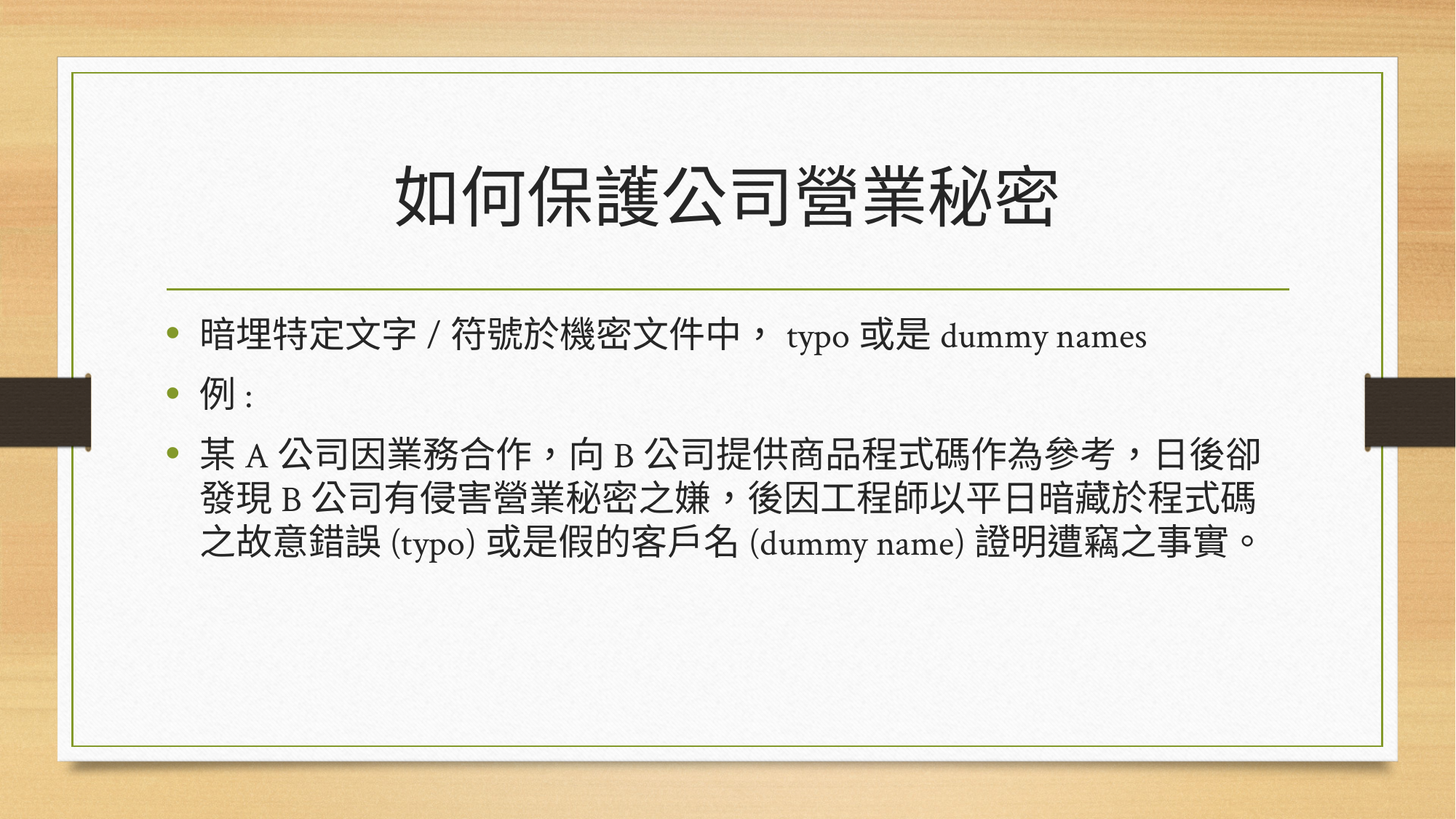

# 如何保護公司營業秘密
暗埋特定文字/符號於機密文件中，typo或是dummy names
例:
某A公司因業務合作，向B公司提供商品程式碼作為參考，日後卻發現B公司有侵害營業秘密之嫌，後因工程師以平日暗藏於程式碼之故意錯誤(typo)或是假的客戶名(dummy name)證明遭竊之事實。